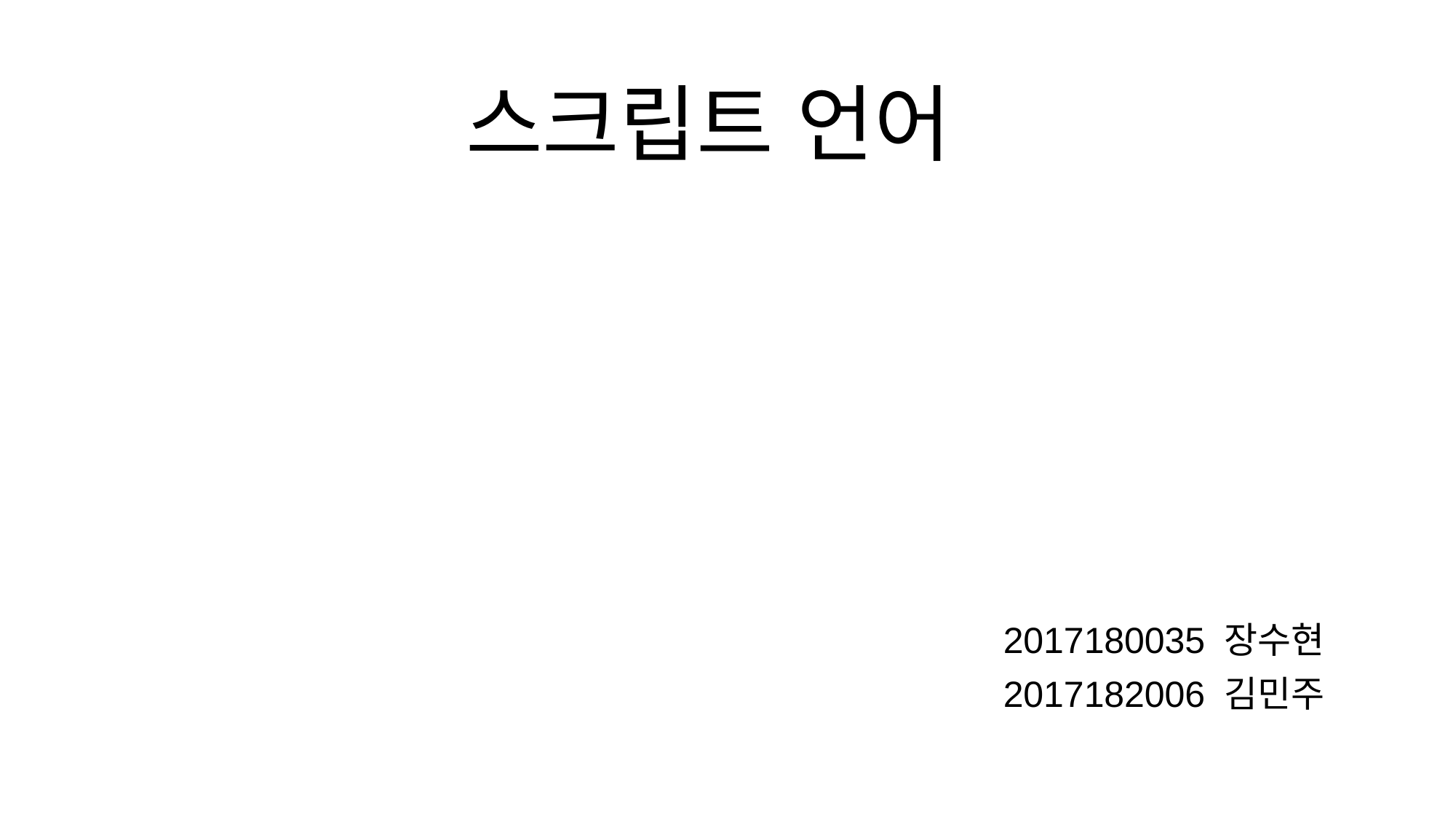

# 스크립트 언어
2017180035 장수현
2017182006 김민주